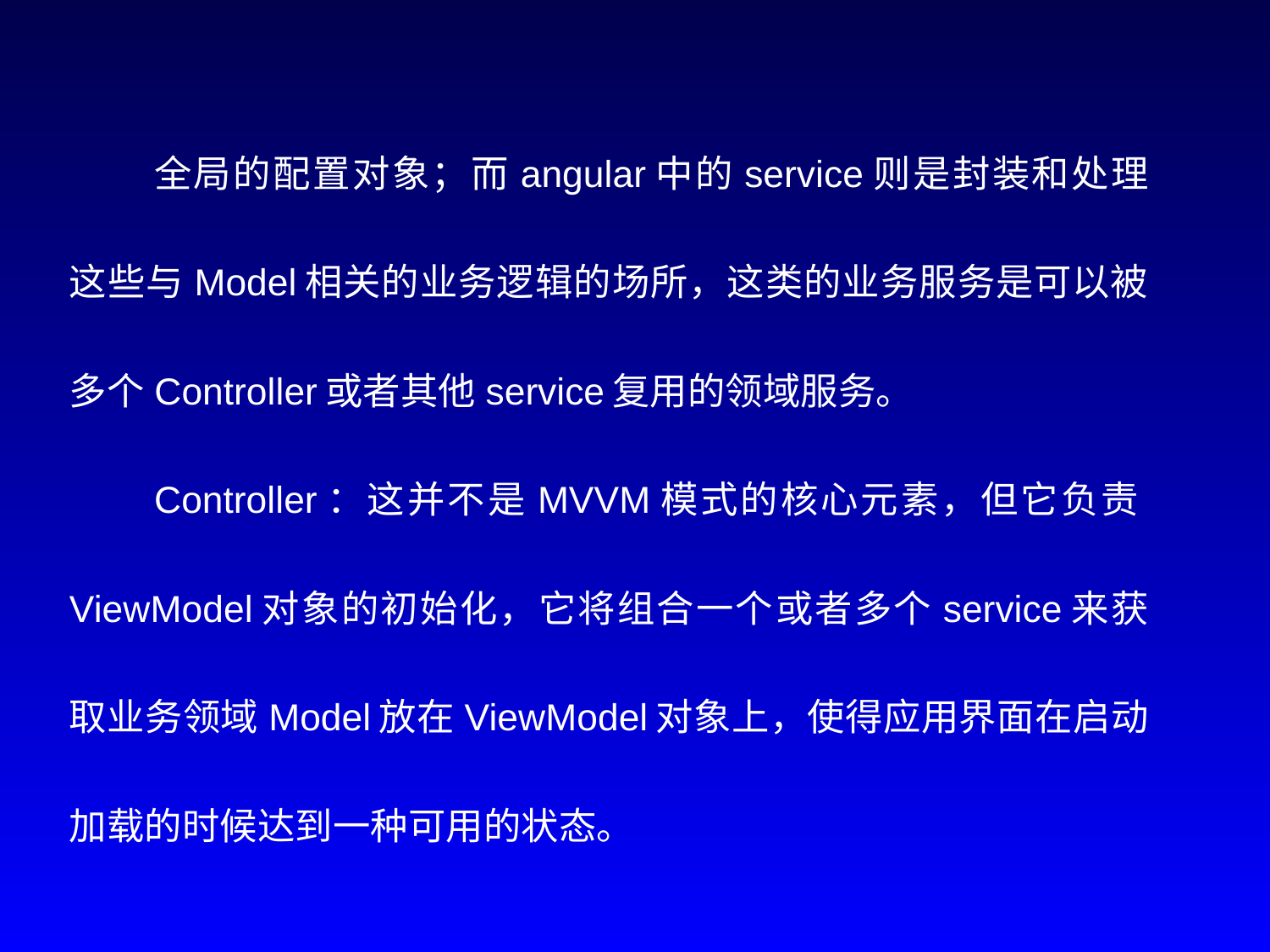

全局的配置对象；而angular中的service则是封装和处理这些与Model相关的业务逻辑的场所，这类的业务服务是可以被多个Controller或者其他service复用的领域服务。
Controller：这并不是MVVM模式的核心元素，但它负责ViewModel对象的初始化，它将组合一个或者多个service来获取业务领域Model放在ViewModel对象上，使得应用界面在启动加载的时候达到一种可用的状态。